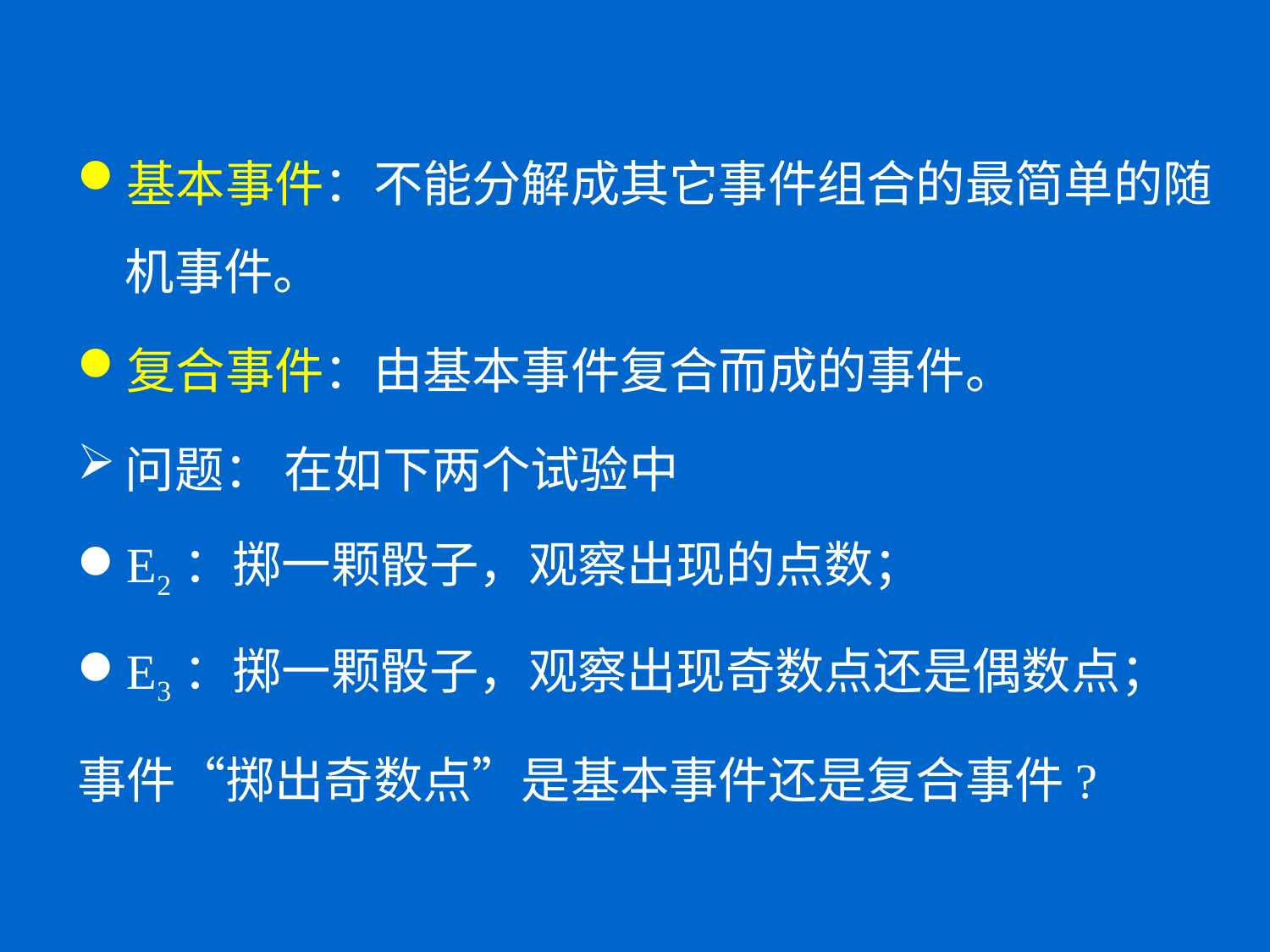

基本事件：不能分解成其它事件组合的最简单的随机事件。
复合事件：由基本事件复合而成的事件。
问题： 在如下两个试验中
E2：掷一颗骰子，观察出现的点数；
E3：掷一颗骰子，观察出现奇数点还是偶数点；
事件“掷出奇数点”是基本事件还是复合事件?